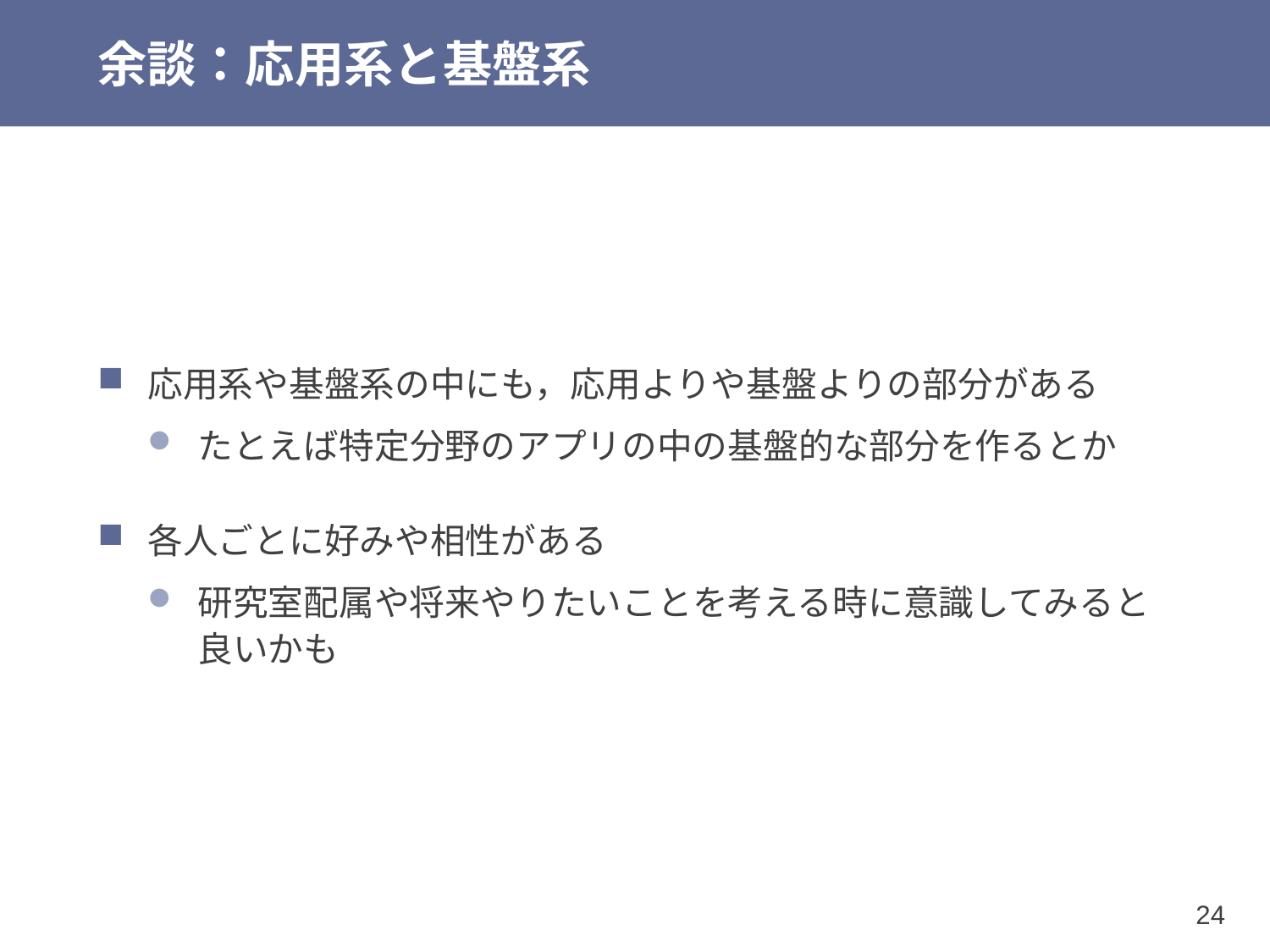

# 余談：応用系と基盤系
応用系や基盤系の中にも，応用よりや基盤よりの部分がある
たとえば特定分野のアプリの中の基盤的な部分を作るとか
各人ごとに好みや相性がある
研究室配属や将来やりたいことを考える時に意識してみると
良いかも